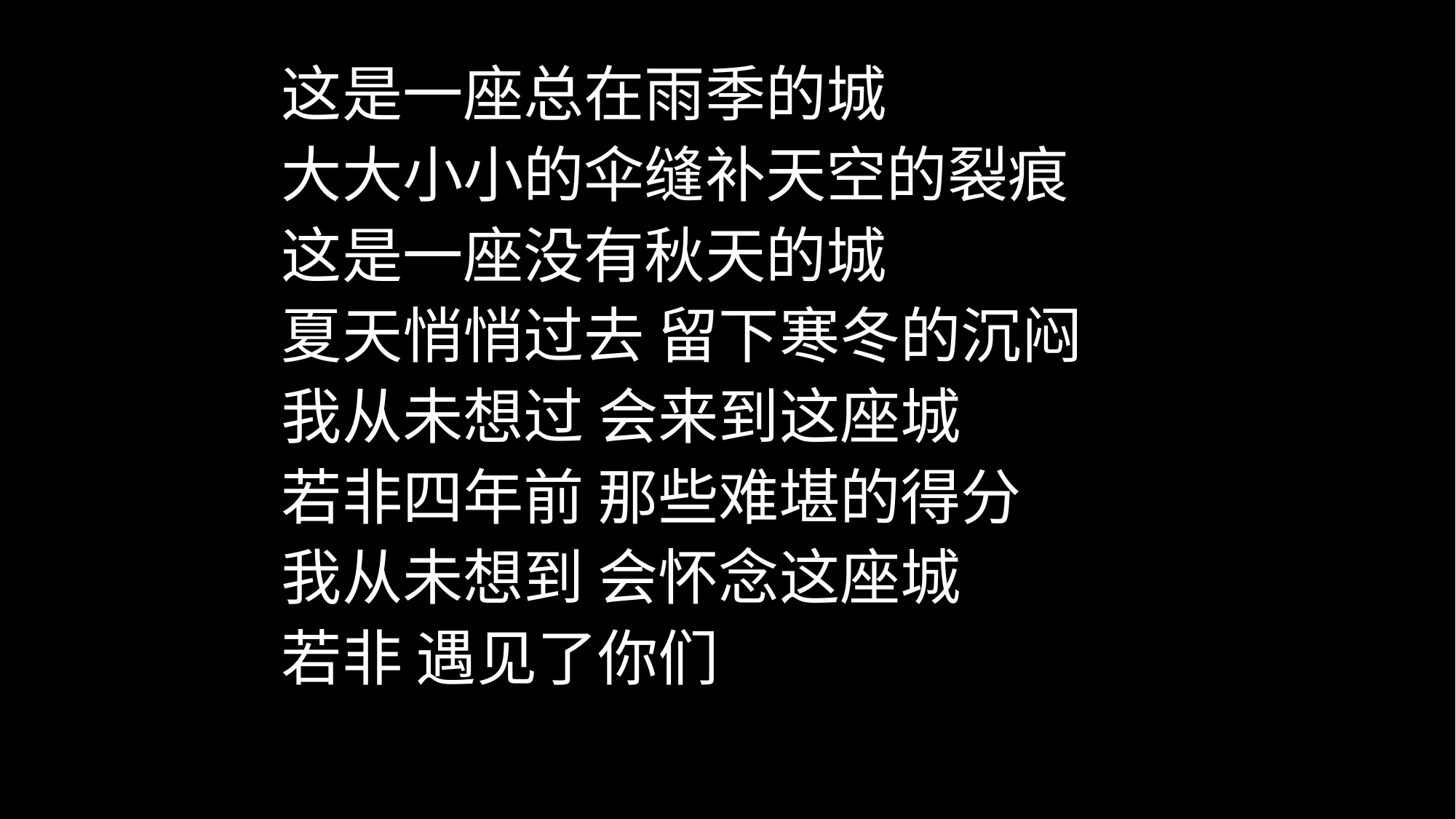

这是一座总在雨季的城
大大小小的伞缝补天空的裂痕
这是一座没有秋天的城
夏天悄悄过去 留下寒冬的沉闷
我从未想过 会来到这座城
若非四年前 那些难堪的得分
我从未想到 会怀念这座城
若非 遇见了你们